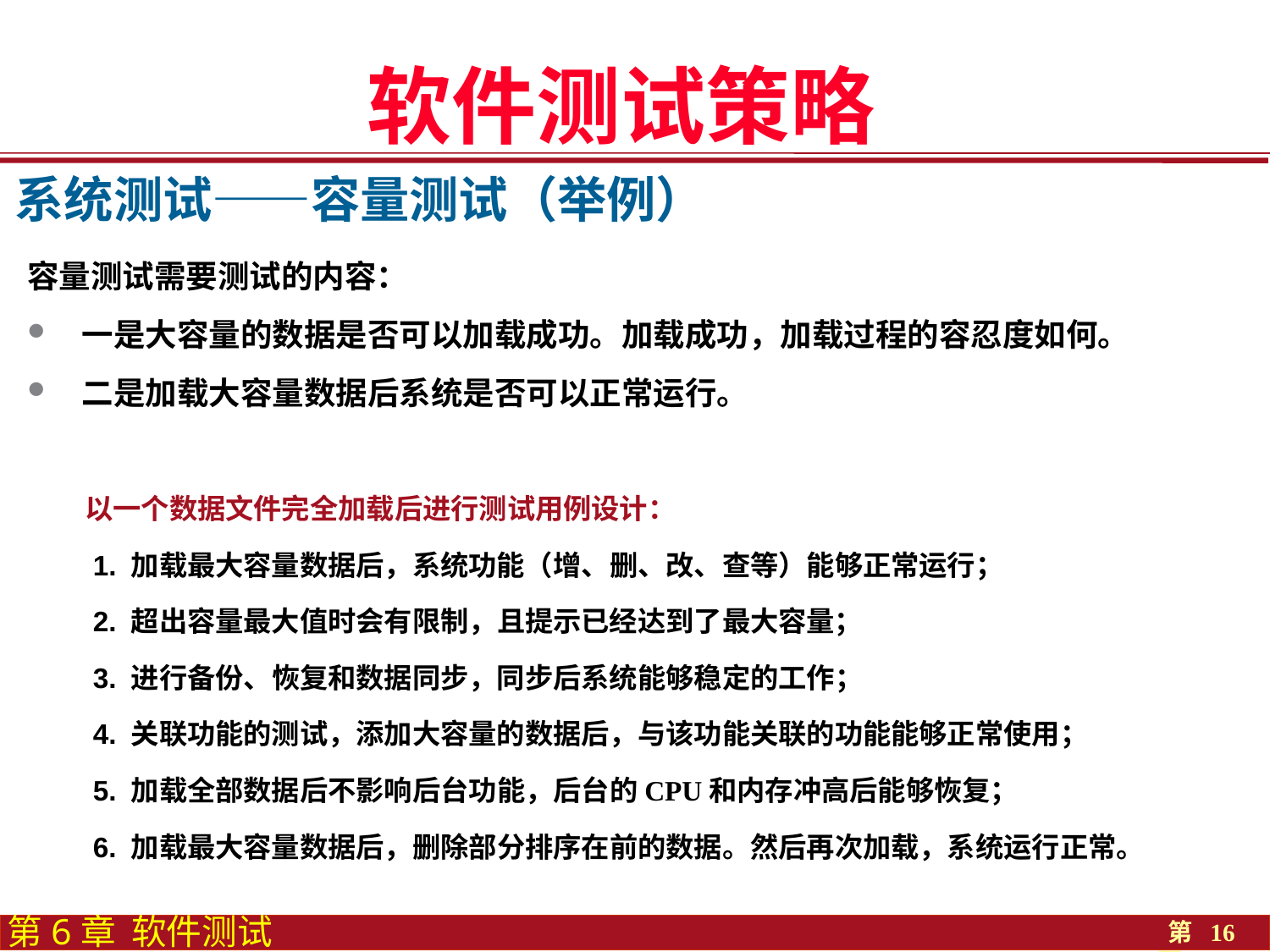

软件测试策略
# 系统测试——容量测试（举例）
容量测试需要测试的内容：
 一是大容量的数据是否可以加载成功。加载成功，加载过程的容忍度如何。
 二是加载大容量数据后系统是否可以正常运行。
以一个数据文件完全加载后进行测试用例设计：
 1. 加载最大容量数据后，系统功能（增、删、改、查等）能够正常运行；
 2. 超出容量最大值时会有限制，且提示已经达到了最大容量；
 3. 进行备份、恢复和数据同步，同步后系统能够稳定的工作；
 4. 关联功能的测试，添加大容量的数据后，与该功能关联的功能能够正常使用；
 5. 加载全部数据后不影响后台功能，后台的CPU和内存冲高后能够恢复；
 6. 加载最大容量数据后，删除部分排序在前的数据。然后再次加载，系统运行正常。